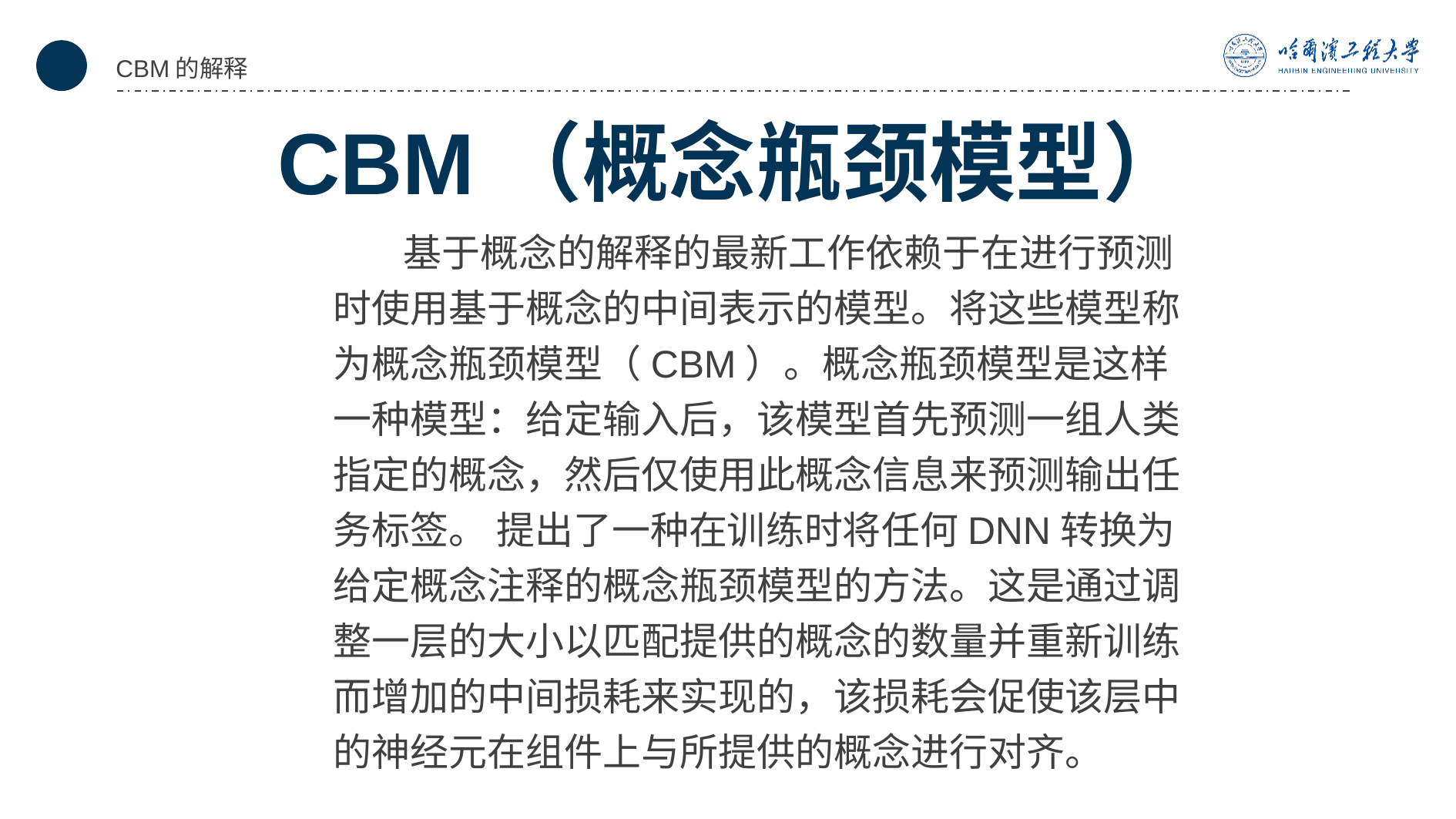

CBM的解释
CBM（概念瓶颈模型）
       基于概念的解释的最新工作依赖于在进行预测时使用基于概念的中间表示的模型。将这些模型称为概念瓶颈模型（CBM）。概念瓶颈模型是这样一种模型：给定输入后，该模型首先预测一组人类指定的概念，然后仅使用此概念信息来预测输出任务标签。 提出了一种在训练时将任何DNN转换为给定概念注释的概念瓶颈模型的方法。这是通过调整一层的大小以匹配提供的概念的数量并重新训练而增加的中间损耗来实现的，该损耗会促使该层中的神经元在组件上与所提供的概念进行对齐。